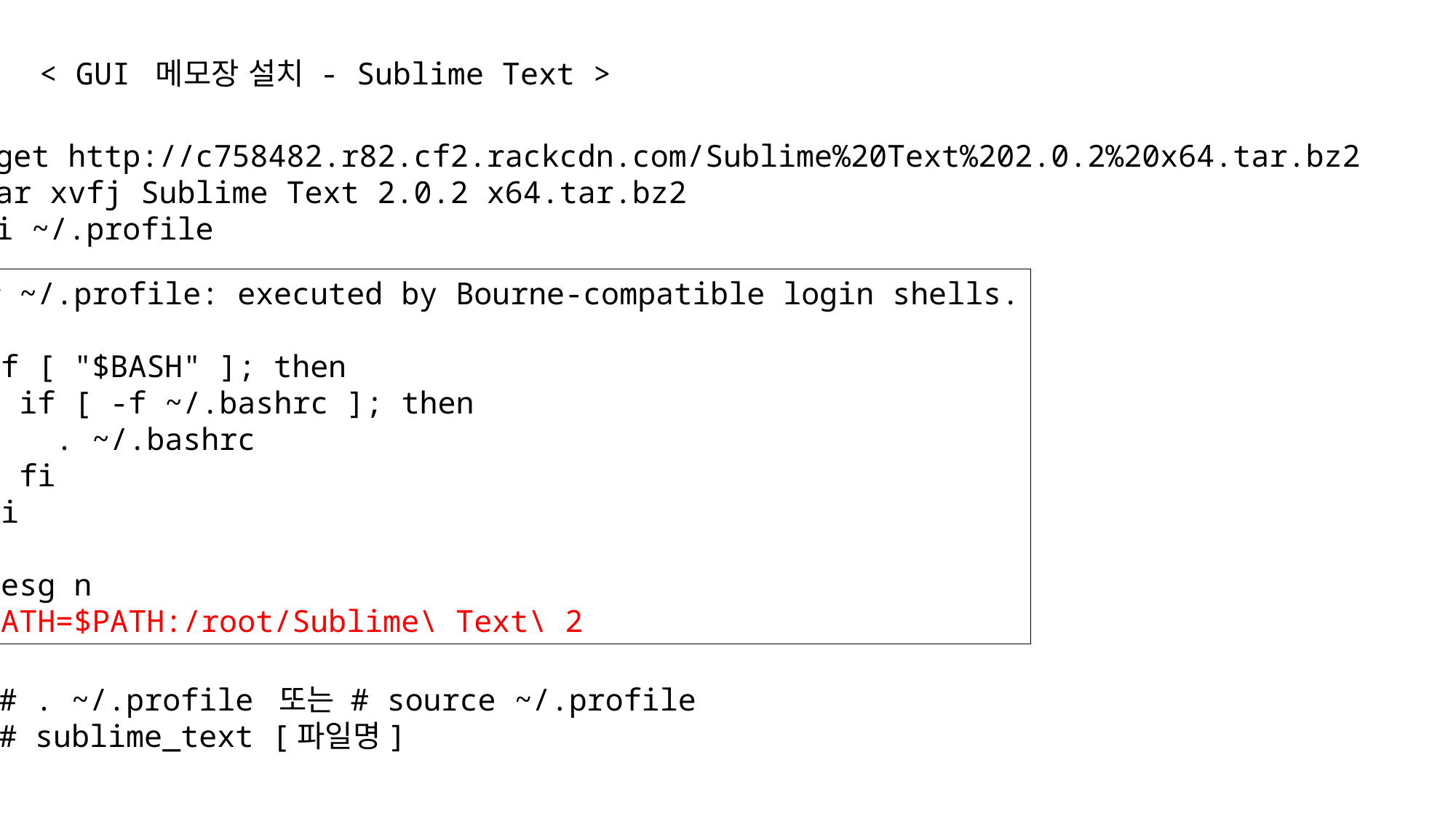

< GUI 메모장 설치 - Sublime Text >
# wget http://c758482.r82.cf2.rackcdn.com/Sublime%20Text%202.0.2%20x64.tar.bz2
# tar xvfj Sublime Text 2.0.2 x64.tar.bz2
# vi ~/.profile
# ~/.profile: executed by Bourne-compatible login shells.

if [ "$BASH" ]; then
  if [ -f ~/.bashrc ]; then
    . ~/.bashrc
  fi
fi

mesg n
PATH=$PATH:/root/Sublime\ Text\ 2
# . ~/.profile 또는 # source ~/.profile
# sublime_text [파일명]